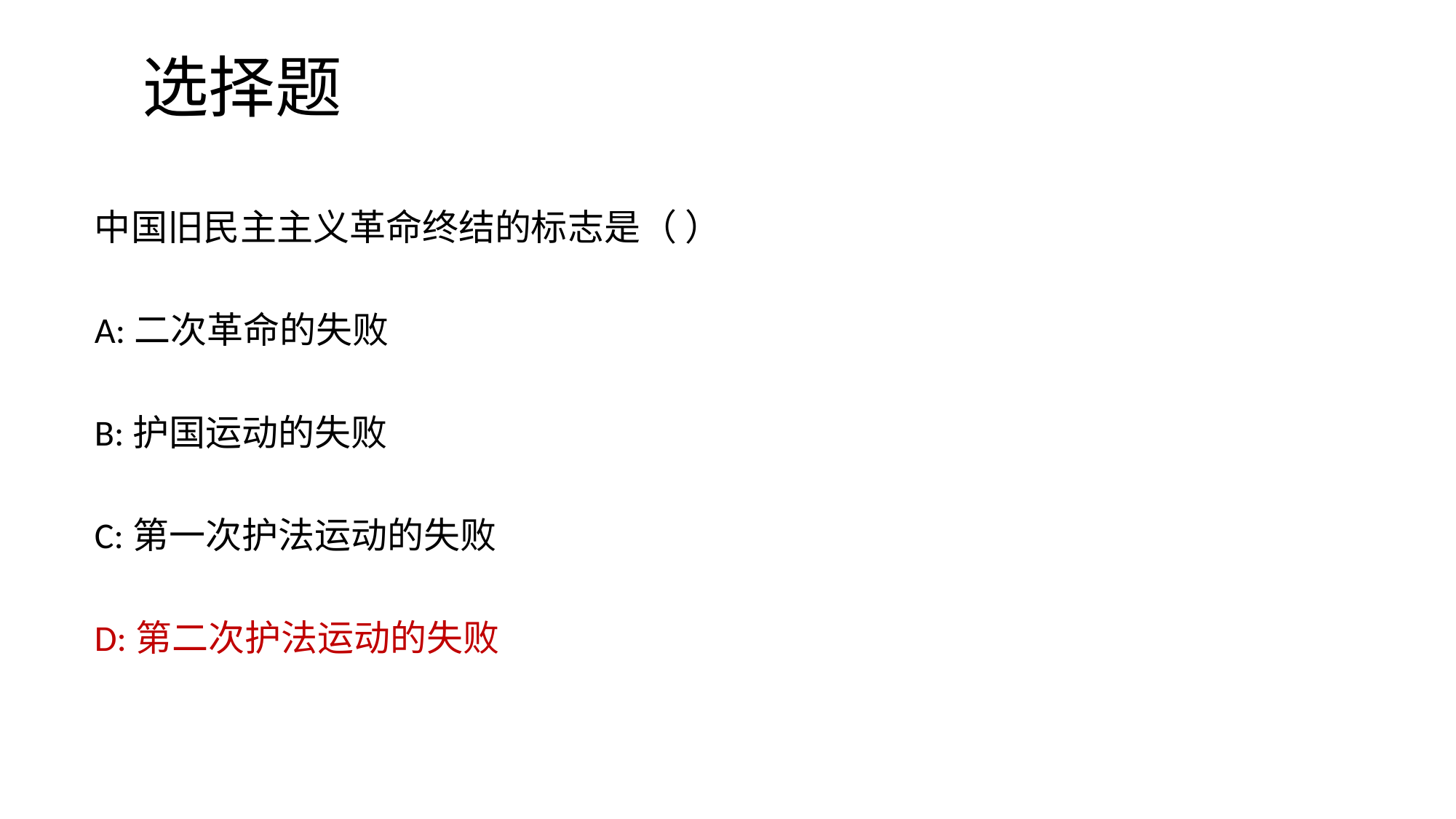

# 选择题
中国旧民主主义革命终结的标志是（ ）
A:二次革命的失败
B:护国运动的失败
C:第一次护法运动的失败
D:第二次护法运动的失败